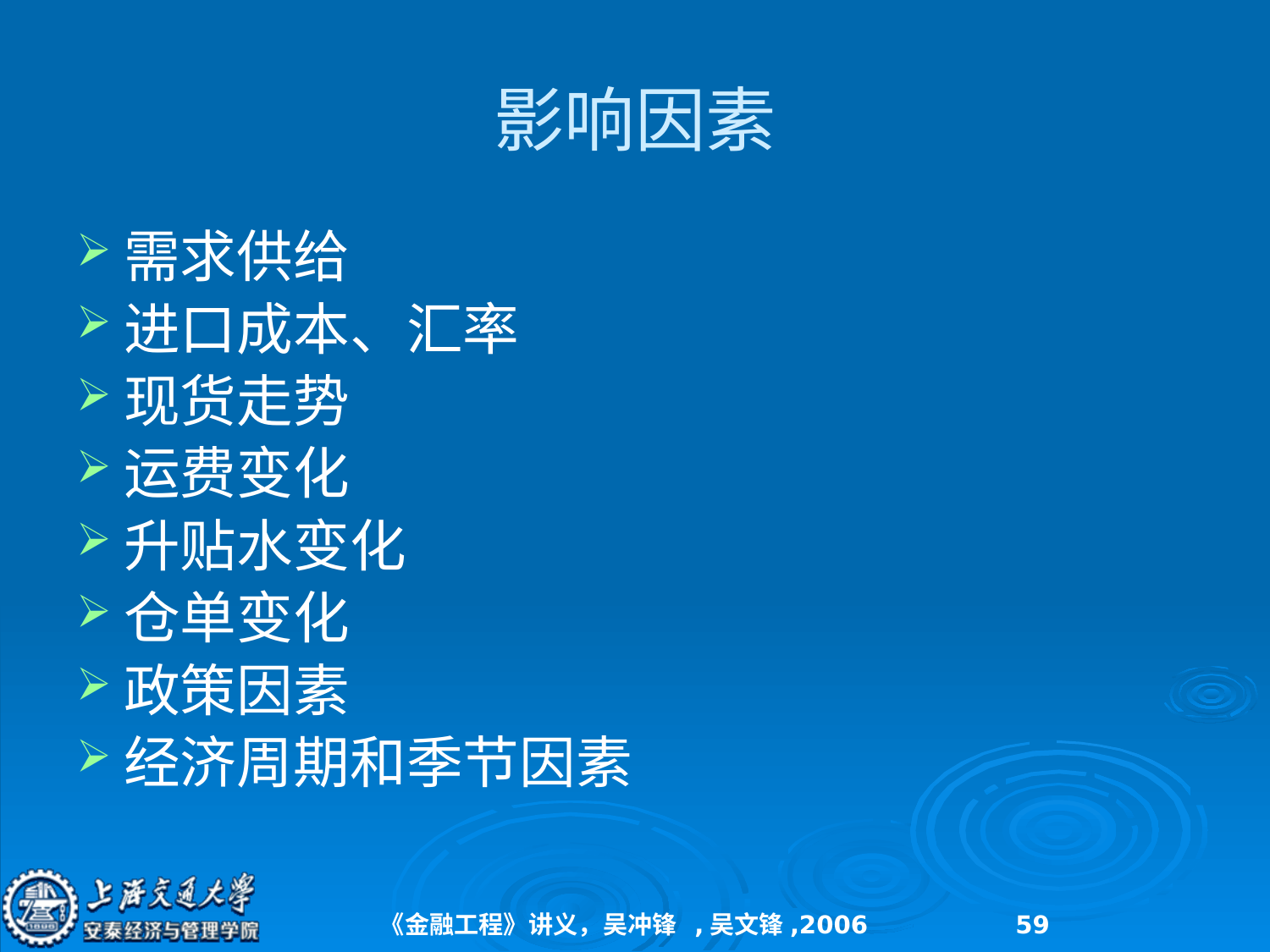

# 影响因素
需求供给
进口成本、汇率
现货走势
运费变化
升贴水变化
仓单变化
政策因素
经济周期和季节因素